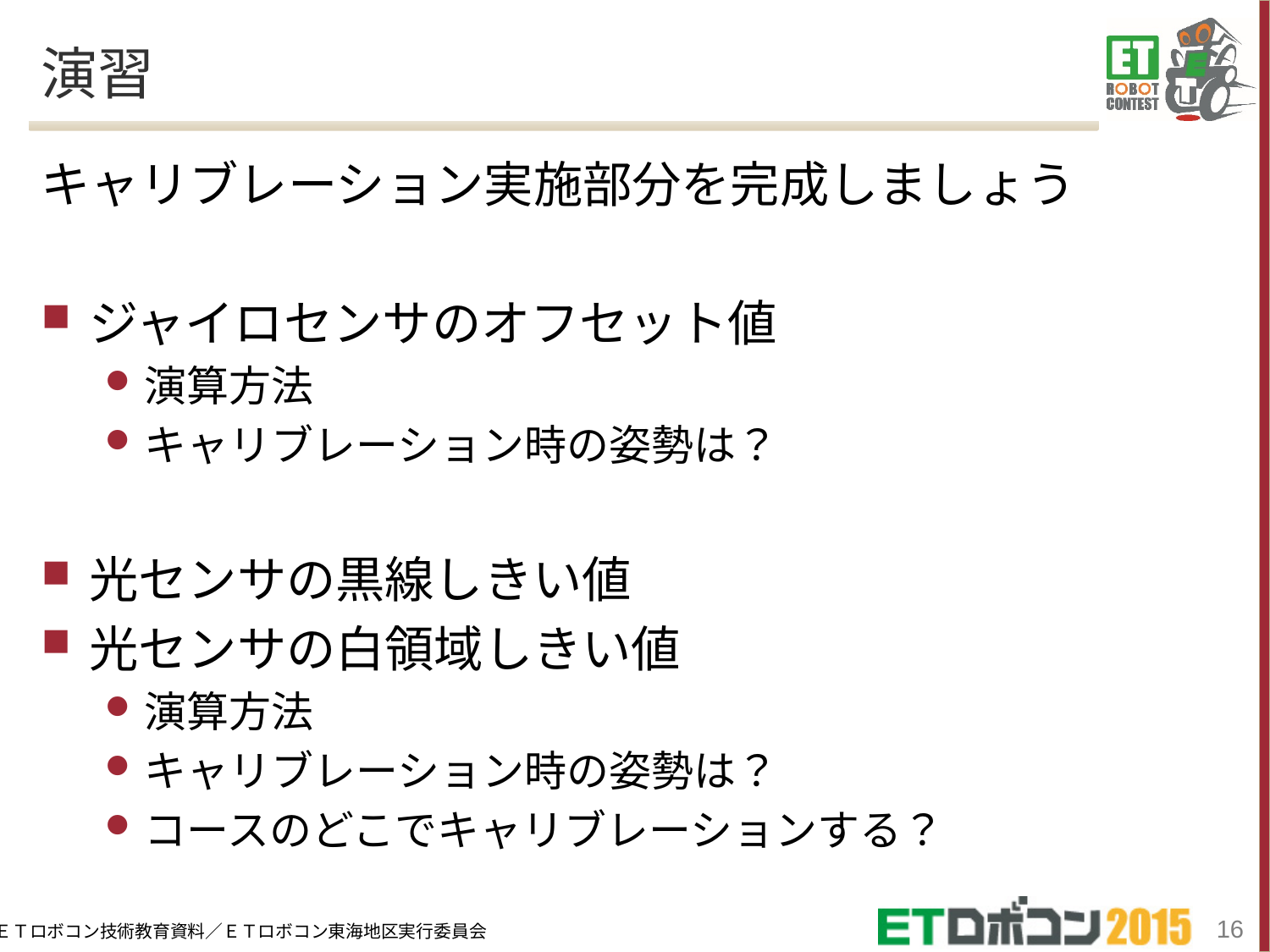

# 演習
キャリブレーション実施部分を完成しましょう

ジャイロセンサのオフセット値
演算方法
キャリブレーション時の姿勢は？

光センサの黒線しきい値
光センサの白領域しきい値
演算方法
キャリブレーション時の姿勢は？
コースのどこでキャリブレーションする？

16